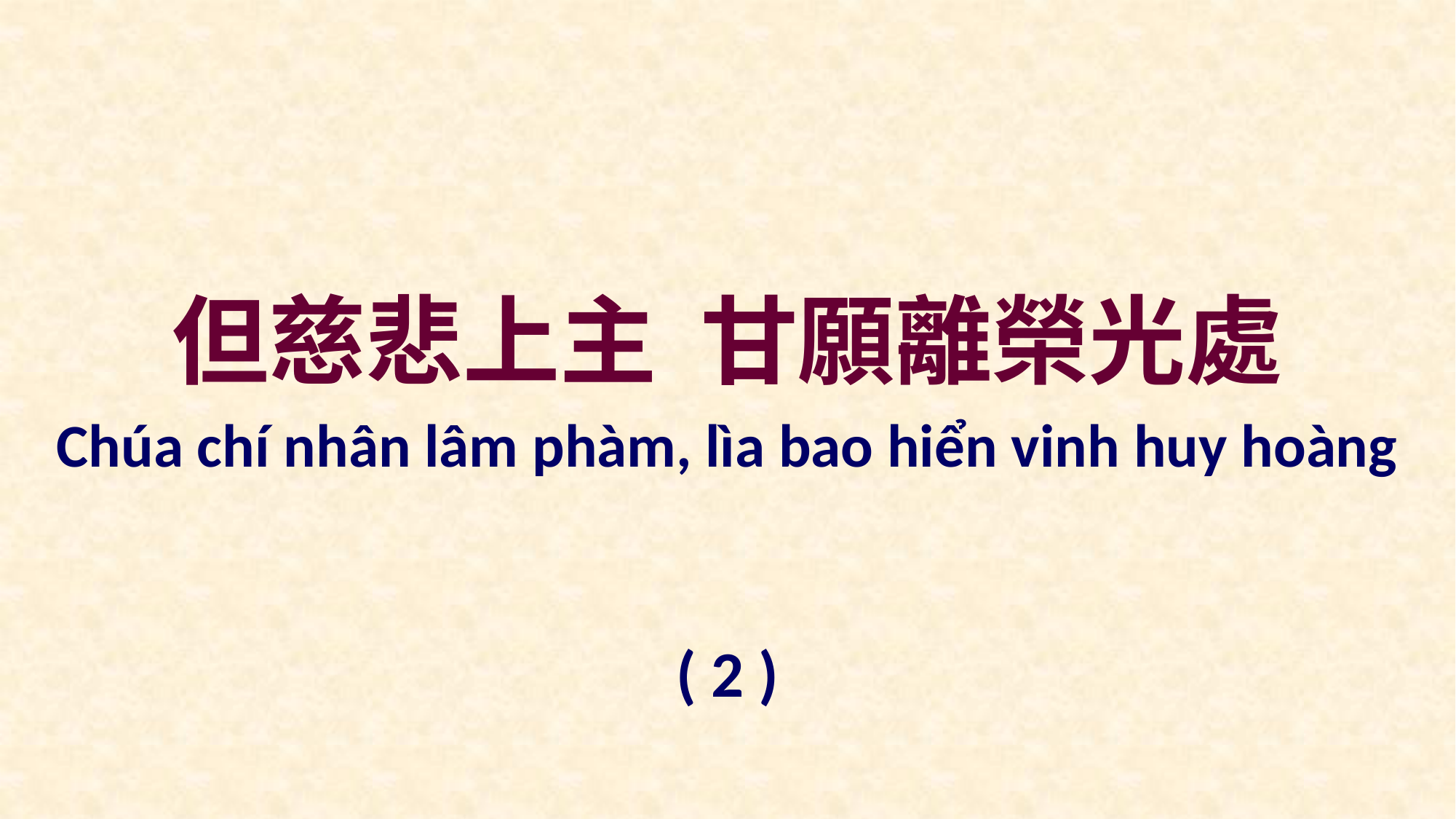

但慈悲上主  甘願離榮光處
Chúa chí nhân lâm phàm, lìa bao hiển vinh huy hoàng
( 2 )